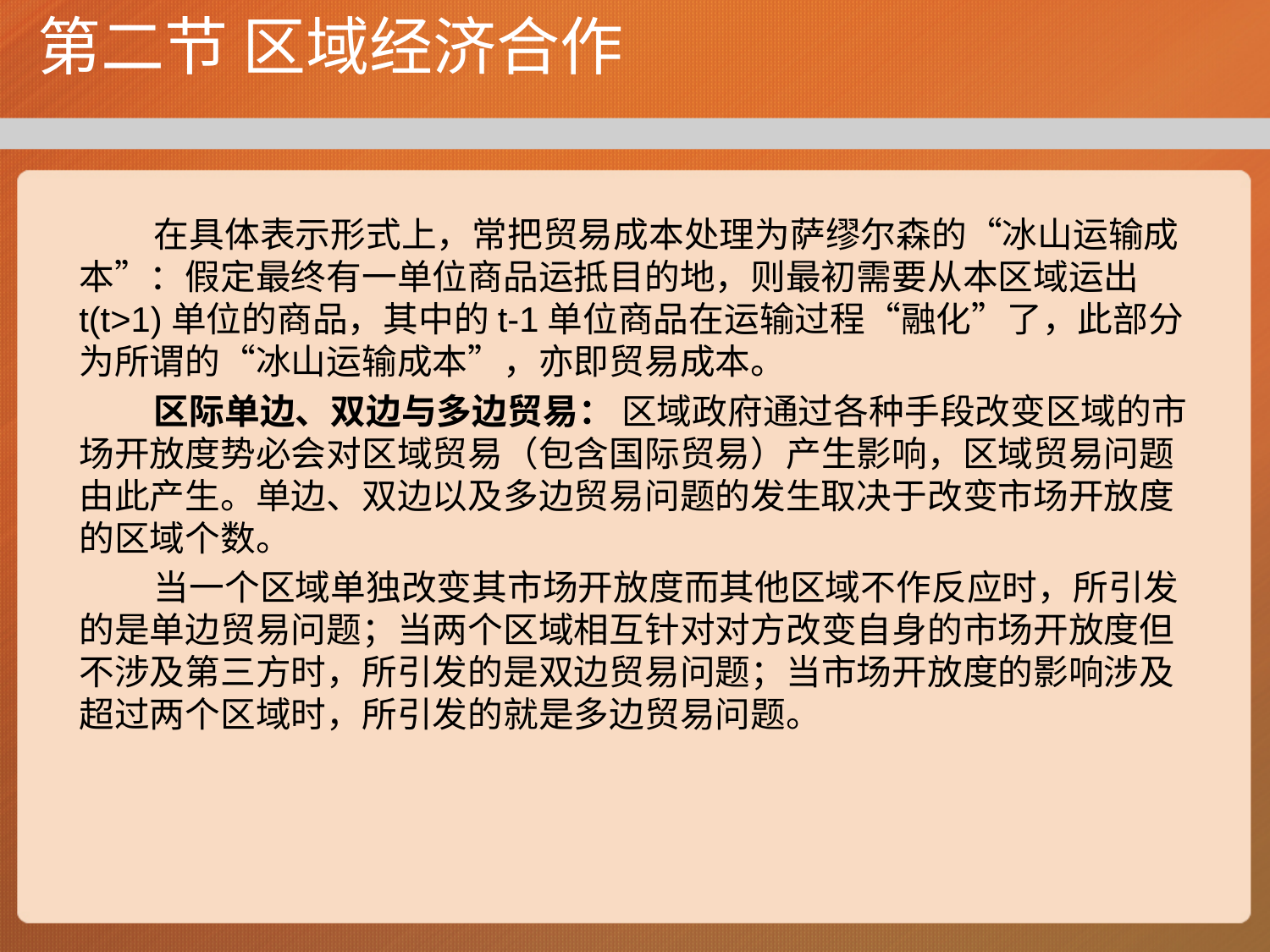

# 第二节 区域经济合作
在具体表示形式上，常把贸易成本处理为萨缪尔森的“冰山运输成本”：假定最终有一单位商品运抵目的地，则最初需要从本区域运出 t(t>1)单位的商品，其中的t-1单位商品在运输过程“融化”了，此部分为所谓的“冰山运输成本”，亦即贸易成本。
区际单边、双边与多边贸易： 区域政府通过各种手段改变区域的市场开放度势必会对区域贸易（包含国际贸易）产生影响，区域贸易问题由此产生。单边、双边以及多边贸易问题的发生取决于改变市场开放度的区域个数。
当一个区域单独改变其市场开放度而其他区域不作反应时，所引发的是单边贸易问题；当两个区域相互针对对方改变自身的市场开放度但不涉及第三方时，所引发的是双边贸易问题；当市场开放度的影响涉及超过两个区域时，所引发的就是多边贸易问题。